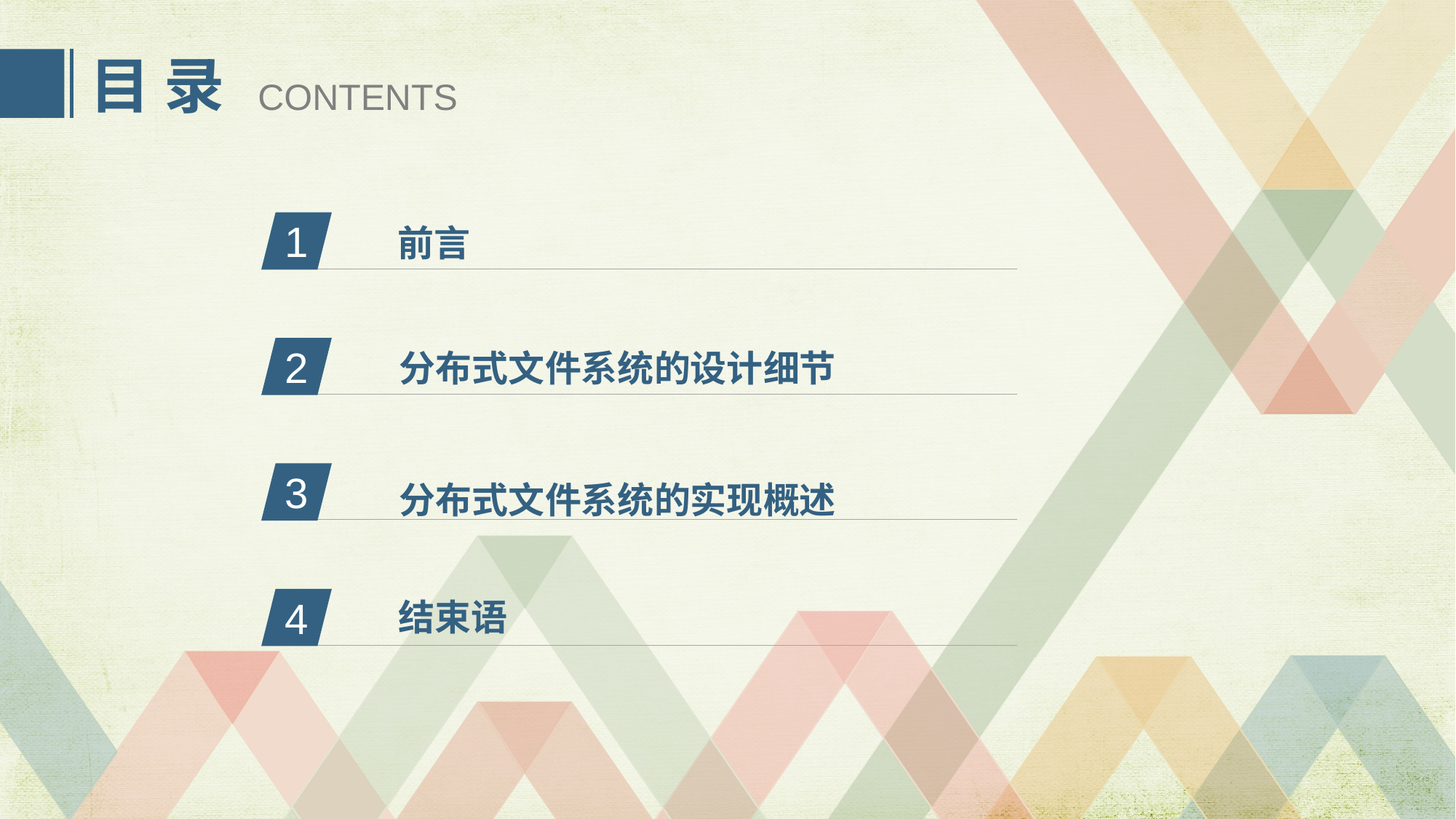

目 录

CONTENTS

1

前言

2

分布式文件系统的设计细节

分布式文件系统的实现概述
3

4

结束语